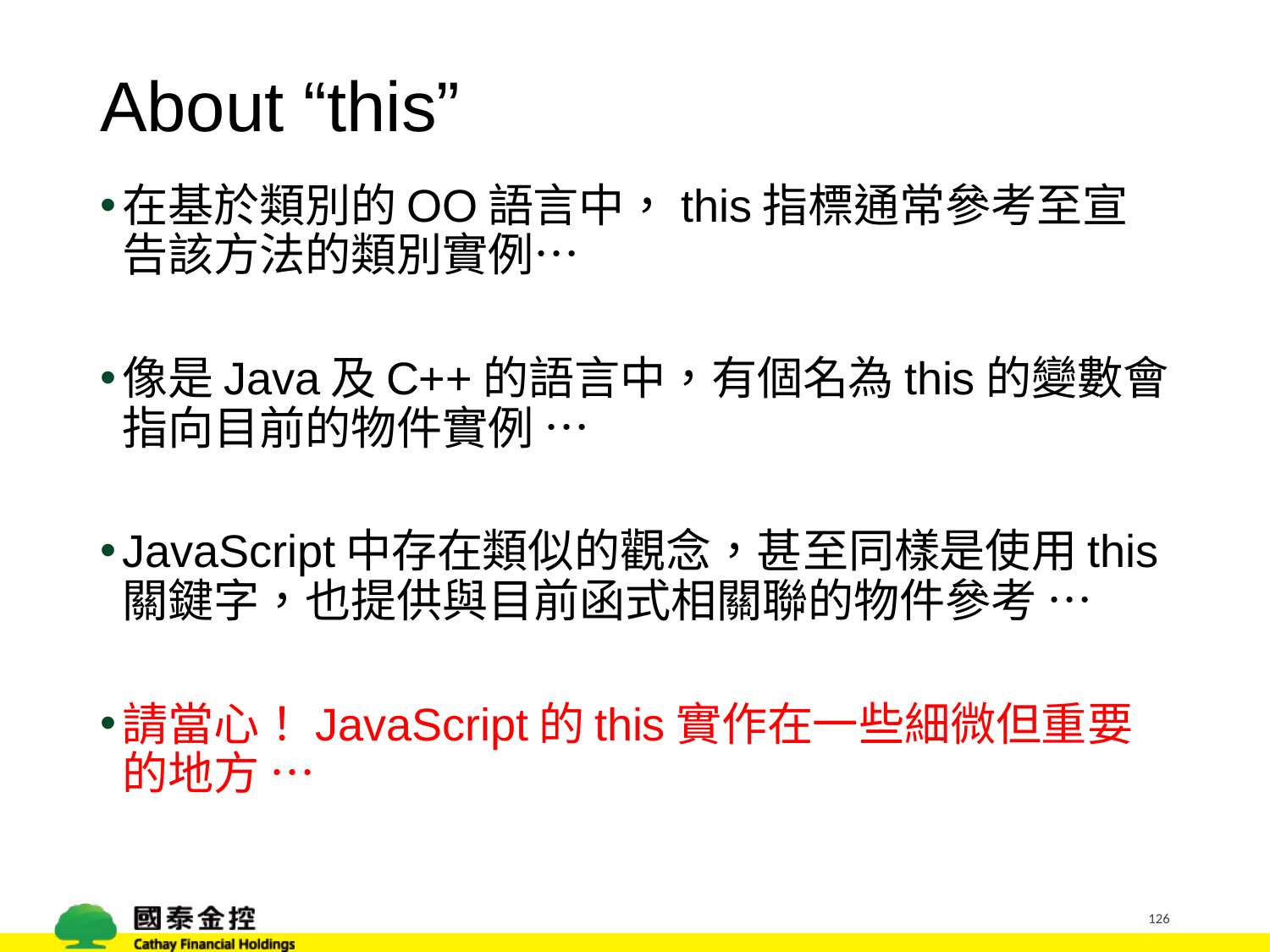

# About “this”
在基於類別的OO語言中，this指標通常參考至宣告該方法的類別實例…

像是Java及C++的語言中，有個名為this的變數會指向目前的物件實例 …

JavaScript中存在類似的觀念，甚至同樣是使用this關鍵字，也提供與目前函式相關聯的物件參考 …

請當心！JavaScript的this實作在一些細微但重要的地方 …